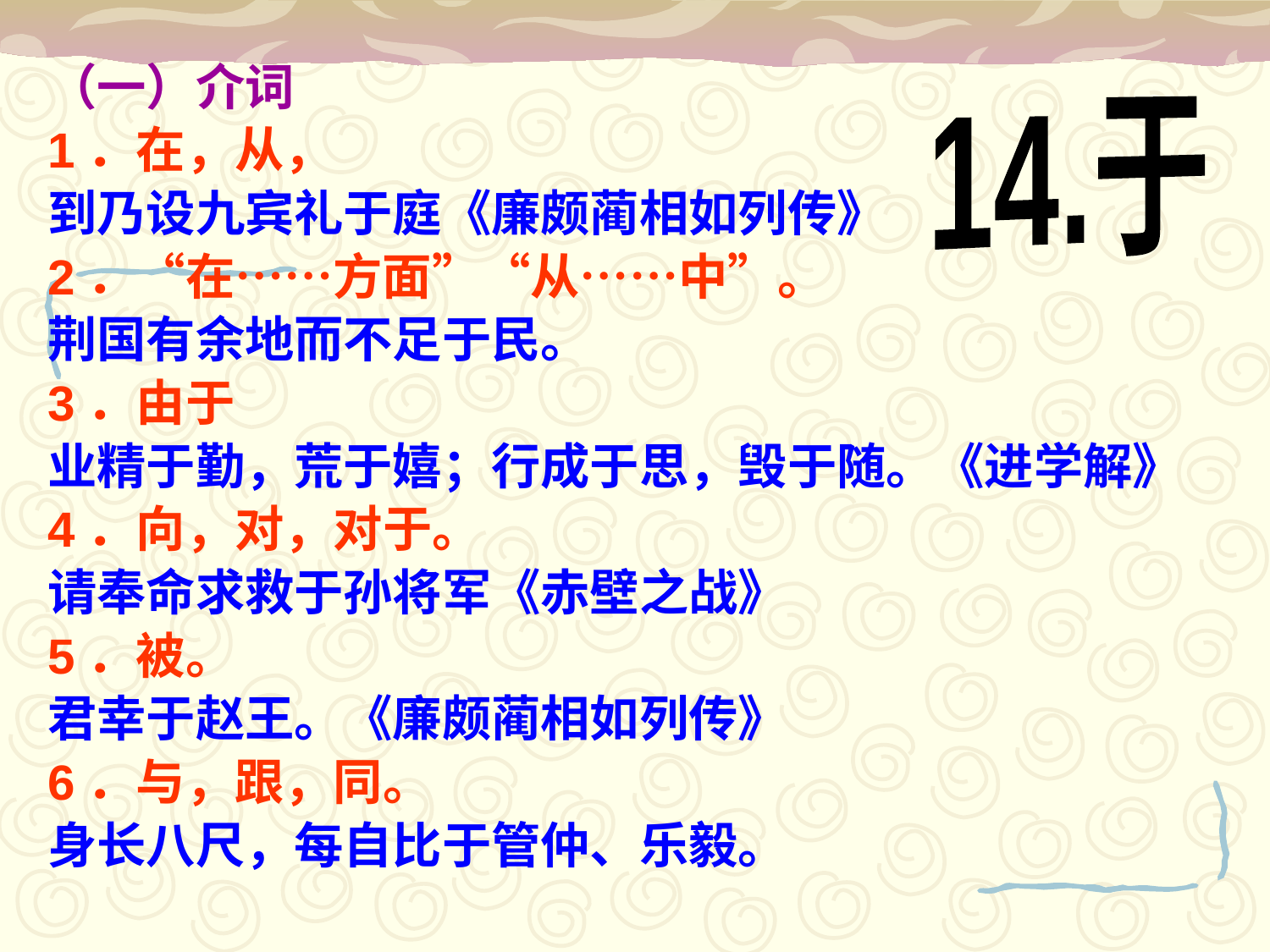

（一）介词
1．在，从，
到乃设九宾礼于庭《廉颇蔺相如列传》
2．“在……方面”“从……中”。
荆国有余地而不足于民。
3．由于
业精于勤，荒于嬉；行成于思，毁于随。《进学解》
4．向，对，对于。
请奉命求救于孙将军《赤壁之战》
5．被。
君幸于赵王。《廉颇蔺相如列传》
6．与，跟，同。
身长八尺，每自比于管仲、乐毅。
14.于